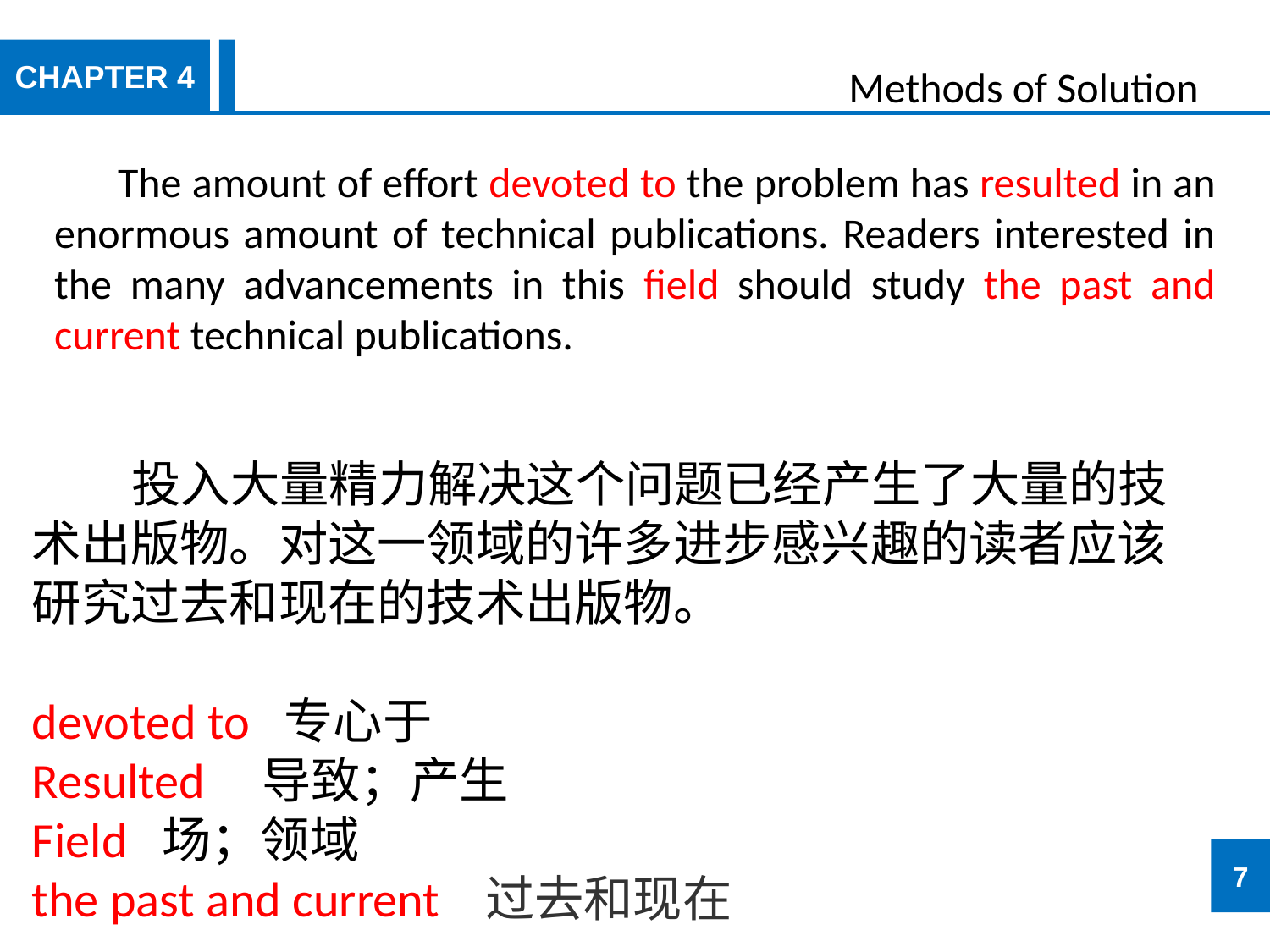

CHAPTER 4

Methods of Solution
The amount of effort devoted to the problem has resulted in an enormous amount of technical publications. Readers interested in the many advancements in this field should study the past and current technical publications.
        投入大量精力解决这个问题已经产生了大量的技术出版物。对这一领域的许多进步感兴趣的读者应该研究过去和现在的技术出版物。

devoted to  专心于
Resulted    导致；产生
Field  场；领域
the past and current   过去和现在
7